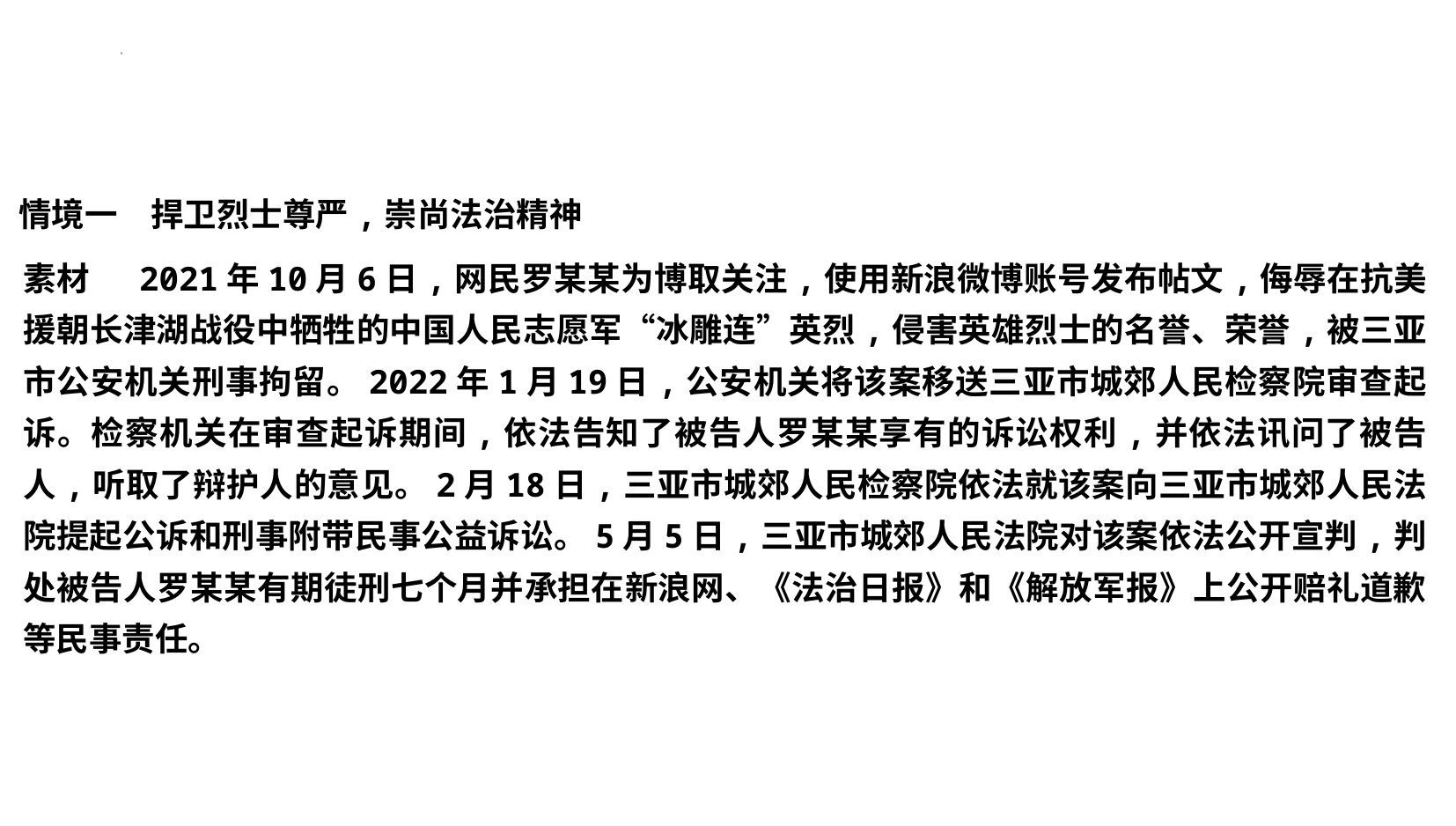

情境一　捍卫烈士尊严,崇尚法治精神
素材　 2021年10月6日,网民罗某某为博取关注,使用新浪微博账号发布帖文,侮辱在抗美援朝长津湖战役中牺牲的中国人民志愿军“冰雕连”英烈,侵害英雄烈士的名誉、荣誉,被三亚市公安机关刑事拘留。2022年1月19日,公安机关将该案移送三亚市城郊人民检察院审查起诉。检察机关在审查起诉期间,依法告知了被告人罗某某享有的诉讼权利,并依法讯问了被告人,听取了辩护人的意见。2月18日,三亚市城郊人民检察院依法就该案向三亚市城郊人民法院提起公诉和刑事附带民事公益诉讼。5月5日,三亚市城郊人民法院对该案依法公开宣判,判处被告人罗某某有期徒刑七个月并承担在新浪网、《法治日报》和《解放军报》上公开赔礼道歉等民事责任。